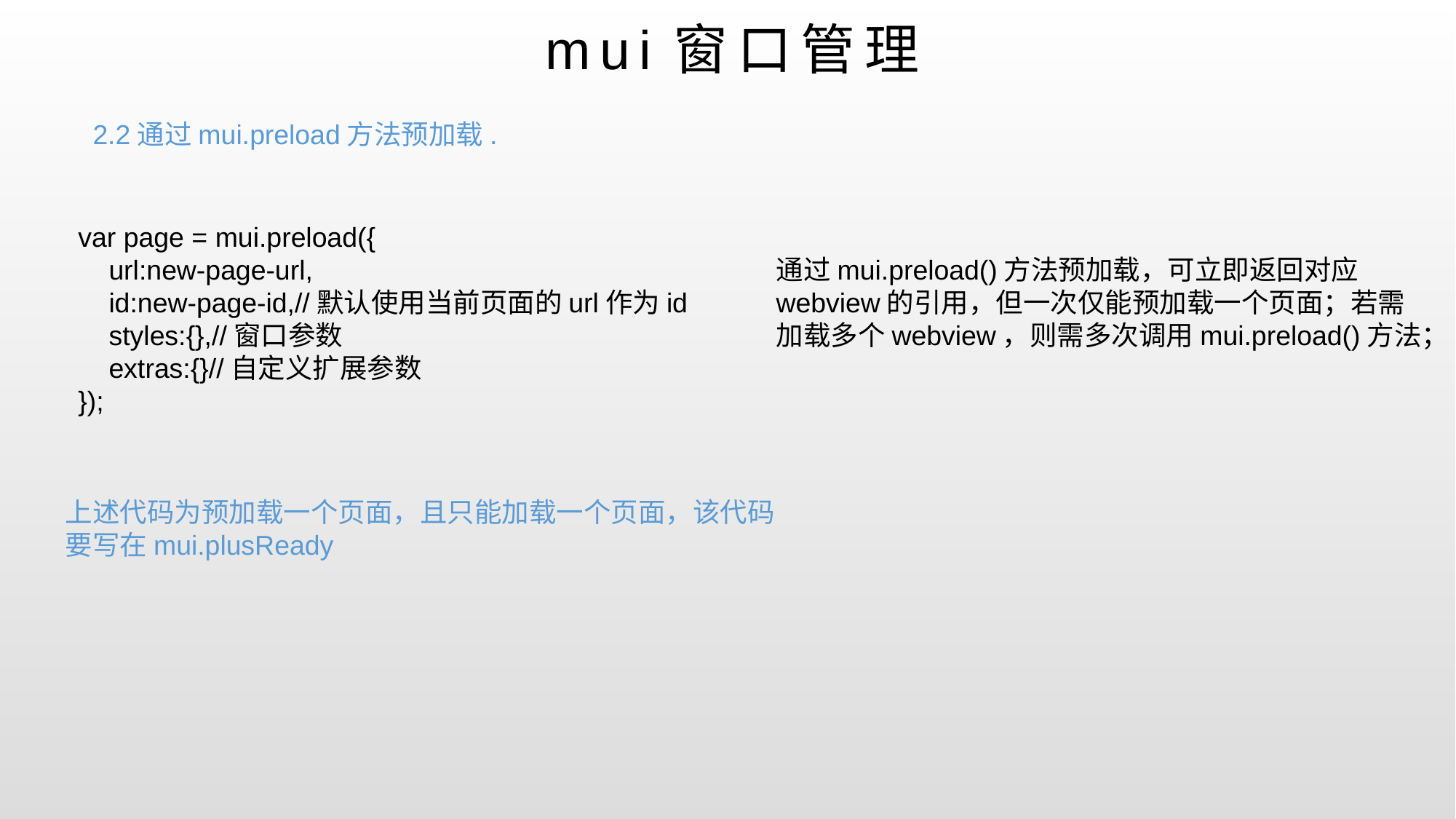

# mui窗口管理
2.2通过mui.preload方法预加载.
var page = mui.preload({
    url:new-page-url,
    id:new-page-id,//默认使用当前页面的url作为id
    styles:{},//窗口参数
    extras:{}//自定义扩展参数
});
通过mui.preload()方法预加载，可立即返回对应webview的引用，但一次仅能预加载一个页面；若需加载多个webview，则需多次调用mui.preload()方法；
上述代码为预加载一个页面，且只能加载一个页面，该代码要写在mui.plusReady